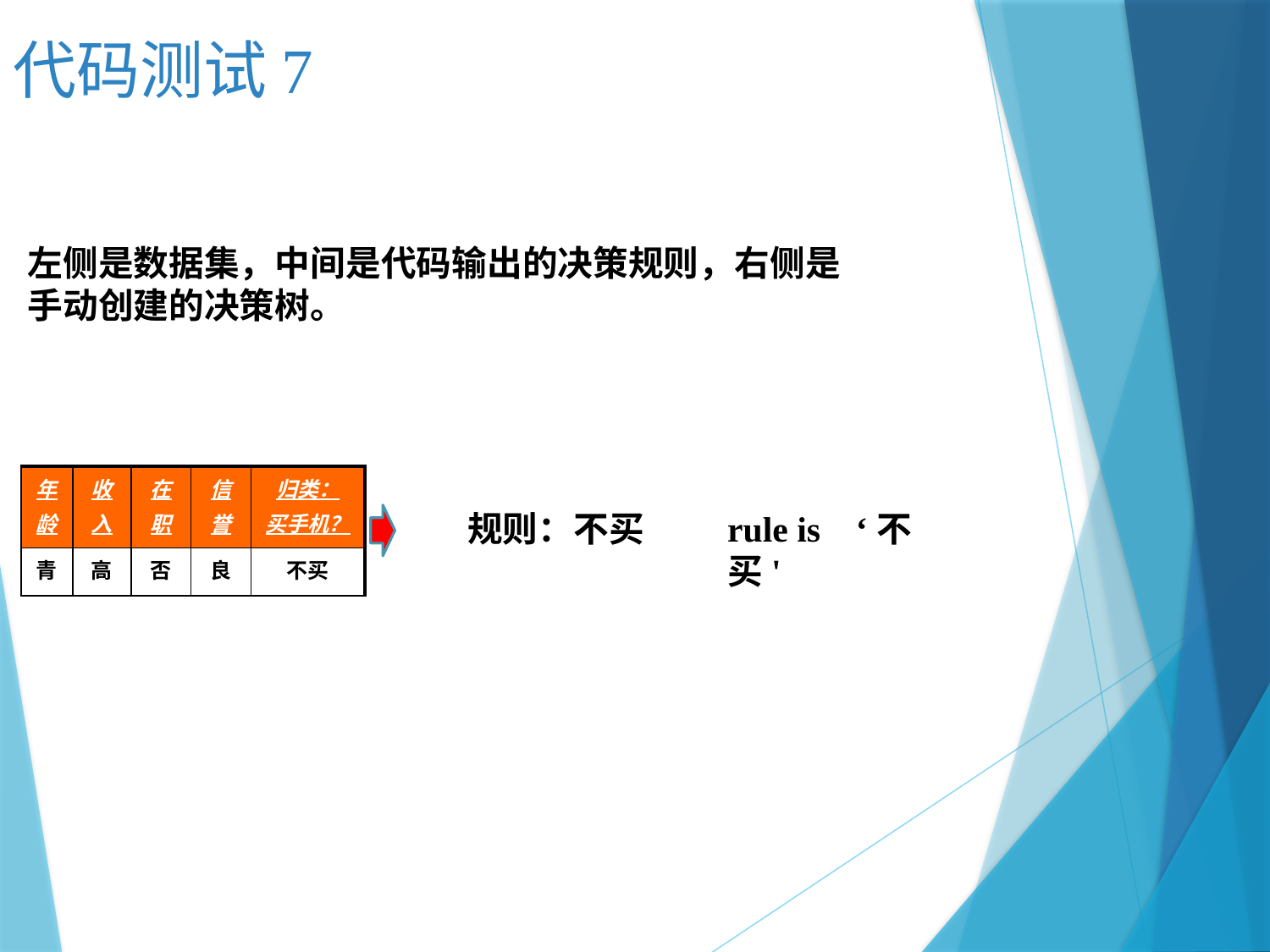

代码测试7
左侧是数据集，中间是代码输出的决策规则，右侧是手动创建的决策树。
| 年 龄 | 收 入 | 在 职 | 信 誉 | 归类： 买手机？ |
| --- | --- | --- | --- | --- |
| 青 | 高 | 否 | 良 | 不买 |
规则：不买
rule is    ‘不买'